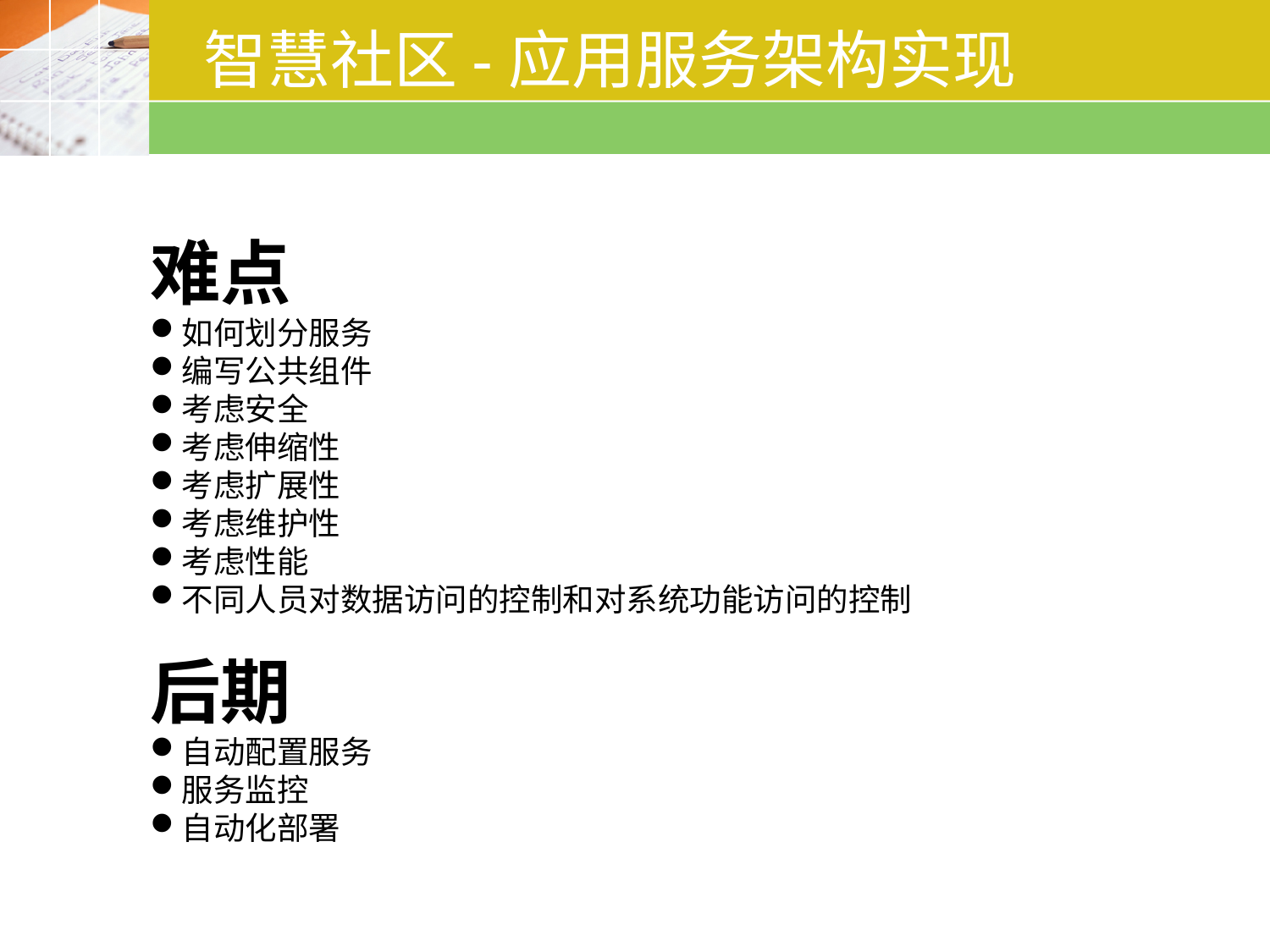

# 智慧社区-应用服务架构实现
难点
如何划分服务
编写公共组件
考虑安全
考虑伸缩性
考虑扩展性
考虑维护性
考虑性能
不同人员对数据访问的控制和对系统功能访问的控制

后期
自动配置服务
服务监控
自动化部署

Click to add Text
Click to add Text
Click to add Text
Click to add Text
Click to add Text
Click to add Text
Click to add Text
Click to add Text
Click to add Text